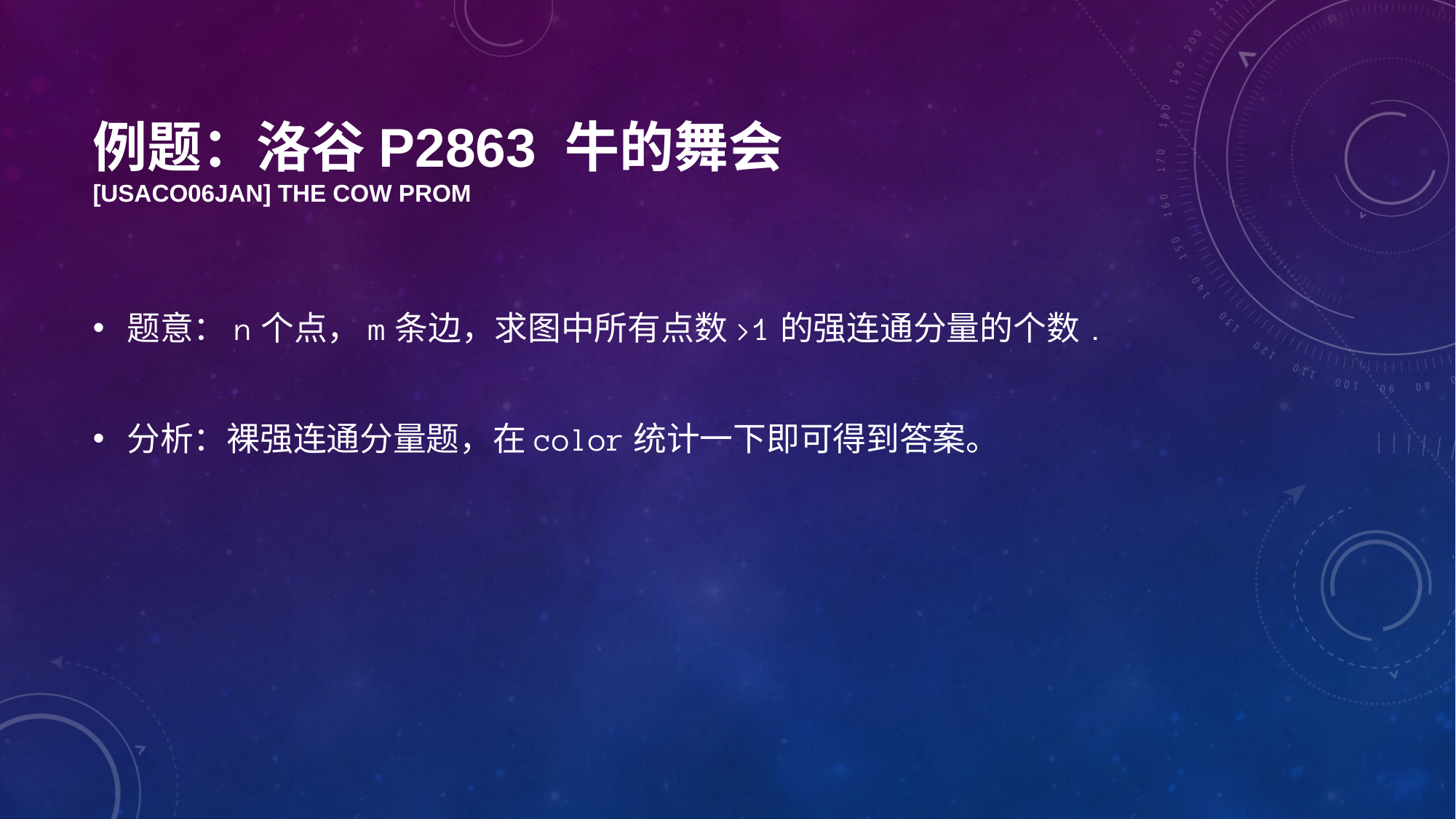

# 例题：洛谷P2863 牛的舞会 [USACO06JAN] The Cow Prom

题意：n个点，m条边，求图中所有点数>1的强连通分量的个数.

分析：裸强连通分量题，在color统计一下即可得到答案。